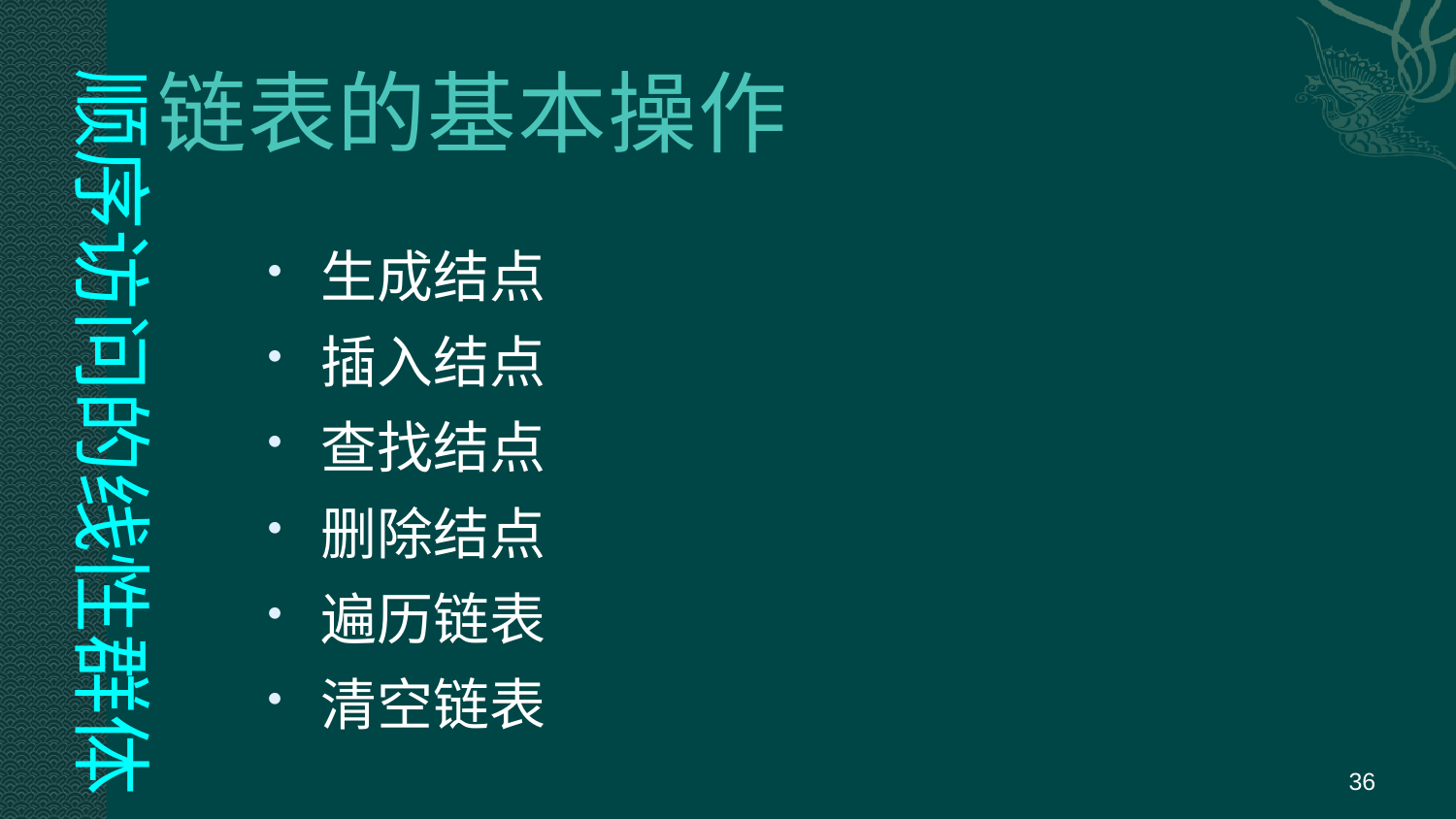

# 链表的基本操作
顺序访问的线性群体
生成结点
插入结点
查找结点
删除结点
遍历链表
清空链表
36